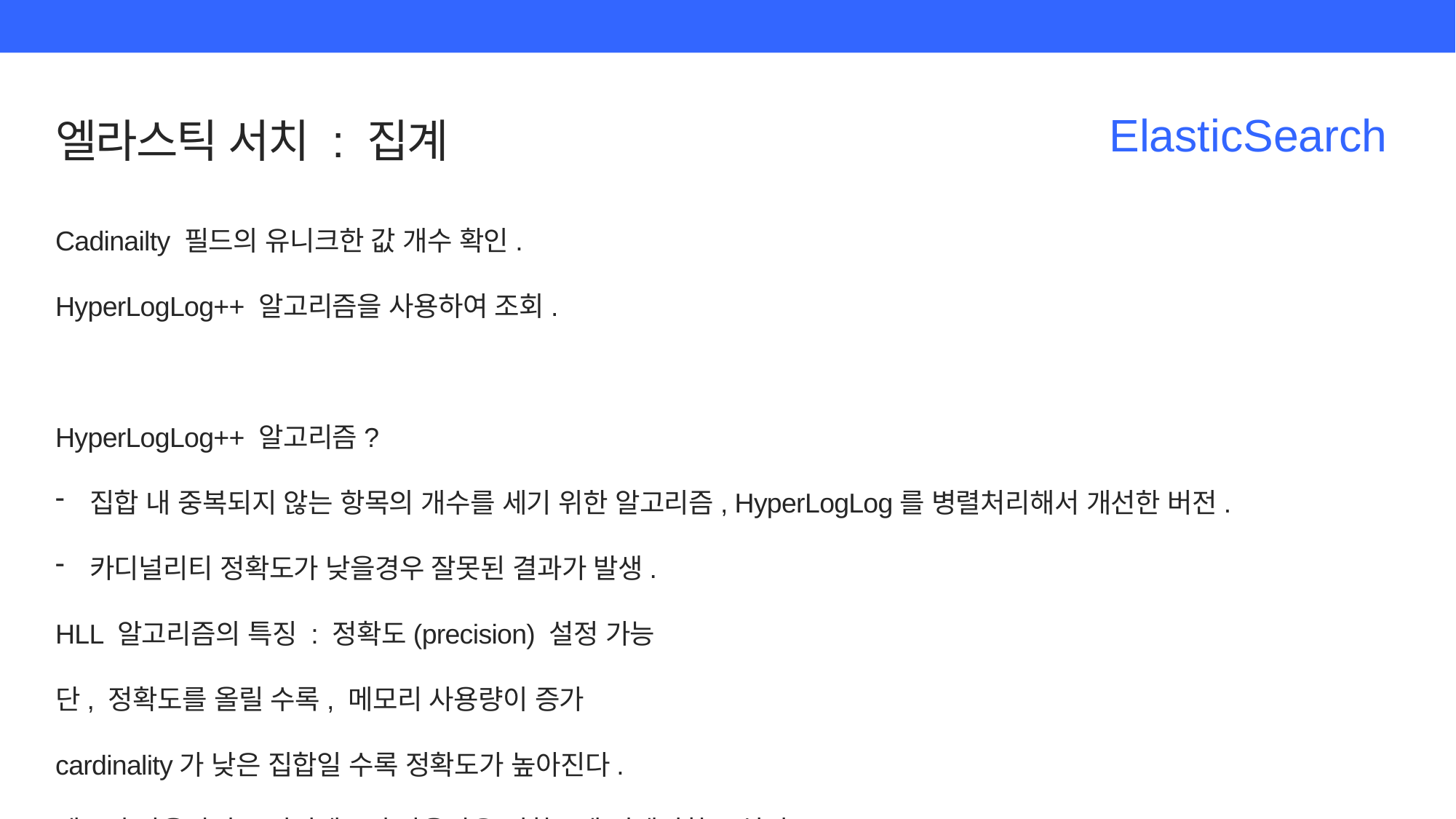

ElasticSearch
엘라스틱 서치 : 집계
Cadinailty 필드의 유니크한 값 개수 확인.
HyperLogLog++ 알고리즘을 사용하여 조회.

HyperLogLog++ 알고리즘?
집합 내 중복되지 않는 항목의 개수를 세기 위한 알고리즘, HyperLogLog를 병렬처리해서 개선한 버전.
카디널리티 정확도가 낮을경우 잘못된 결과가 발생.
HLL 알고리즘의 특징 : 정확도(precision) 설정 가능
단, 정확도를 올릴 수록, 메모리 사용량이 증가
cardinality가 낮은 집합일 수록 정확도가 높아진다.
메모리 사용량이 고정적메모리 사용량은 정확도에 비례정확도 설정
precision_threshold (0 ~ 40,000)
일반적으로 cardinality가 precision 보다 적다면 거의 항상 100%
 정확메모시 사용률 =  precision_threshold * 8 bytes